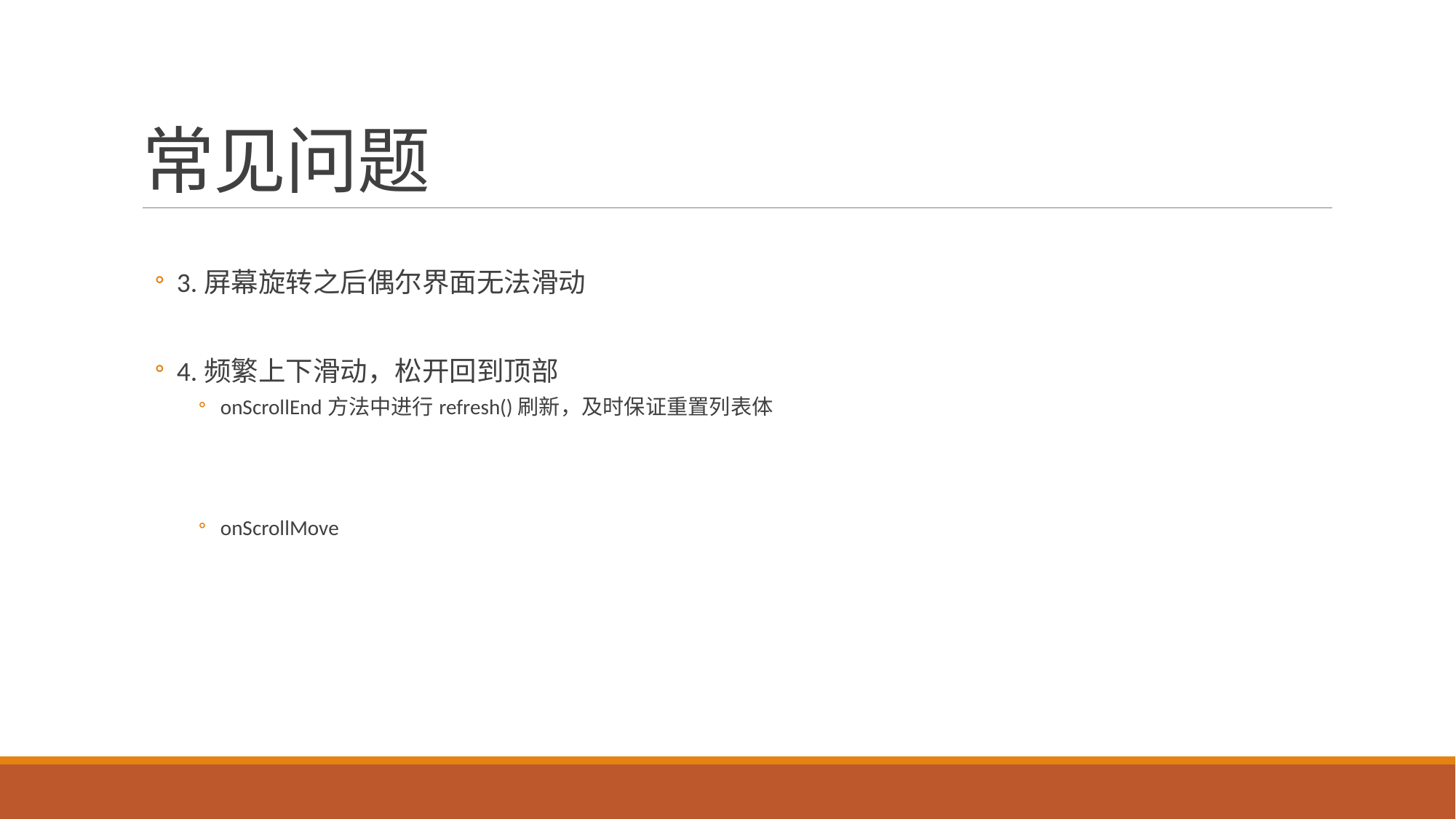

# 常见问题

3.屏幕旋转之后偶尔界面无法滑动

4.频繁上下滑动，松开回到顶部
onScrollEnd方法中进行refresh()刷新，及时保证重置列表体

onScrollMove